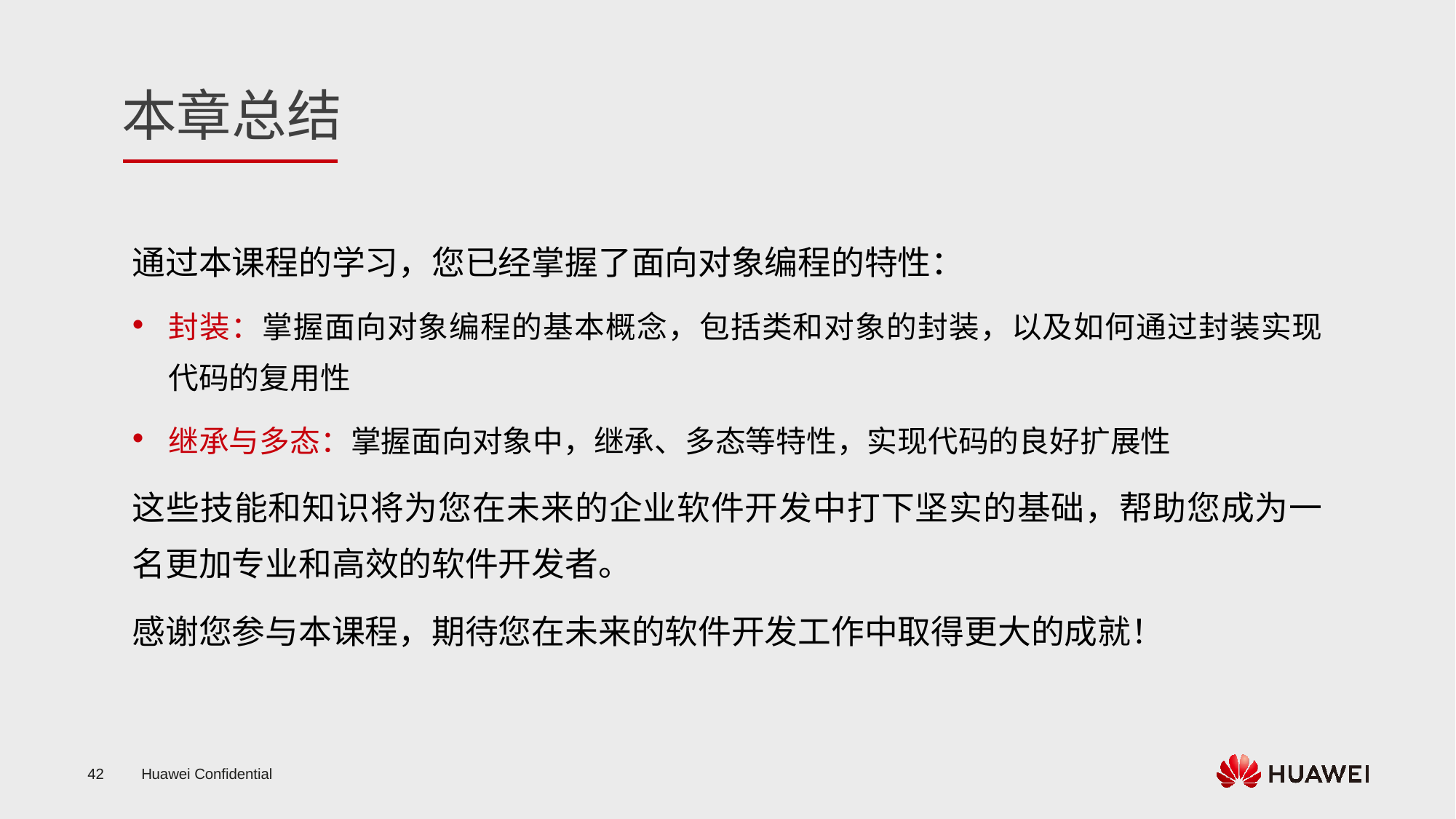

通过本课程的学习，您已经掌握了面向对象编程的特性：
封装：掌握面向对象编程的基本概念，包括类和对象的封装，以及如何通过封装实现代码的复用性
继承与多态：掌握面向对象中，继承、多态等特性，实现代码的良好扩展性
这些技能和知识将为您在未来的企业软件开发中打下坚实的基础，帮助您成为一名更加专业和高效的软件开发者。
感谢您参与本课程，期待您在未来的软件开发工作中取得更大的成就！